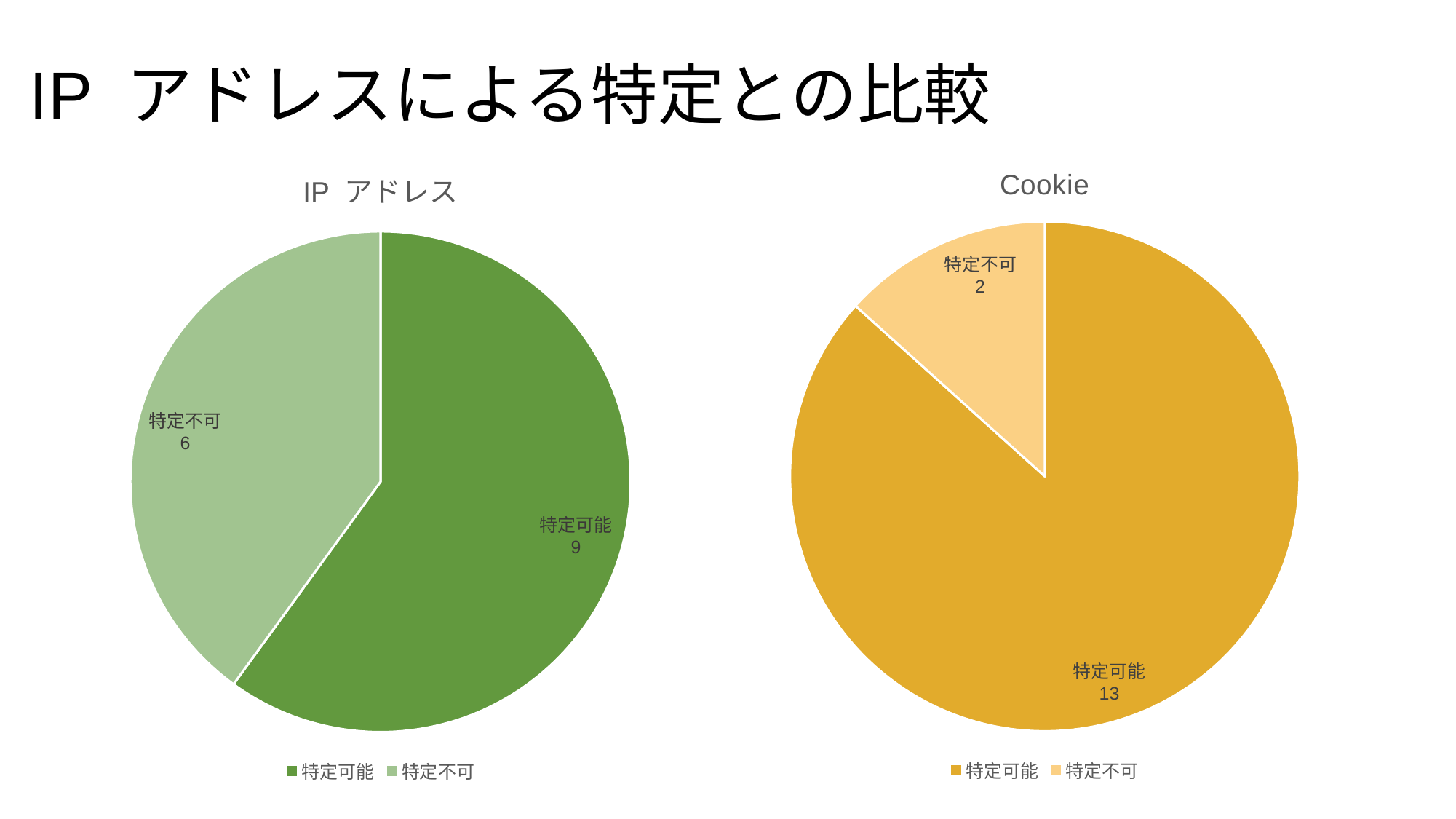

# IP アドレスによる特定との比較

### Chart:

| Category | Cookie |
|---|---|
| 特定可能 | 13.0 |
| 特定不可 | 2.0 |

### Chart:

| Category | IP アドレス |
|---|---|
| 特定可能 | 9.0 |
| 特定不可 | 6.0 |